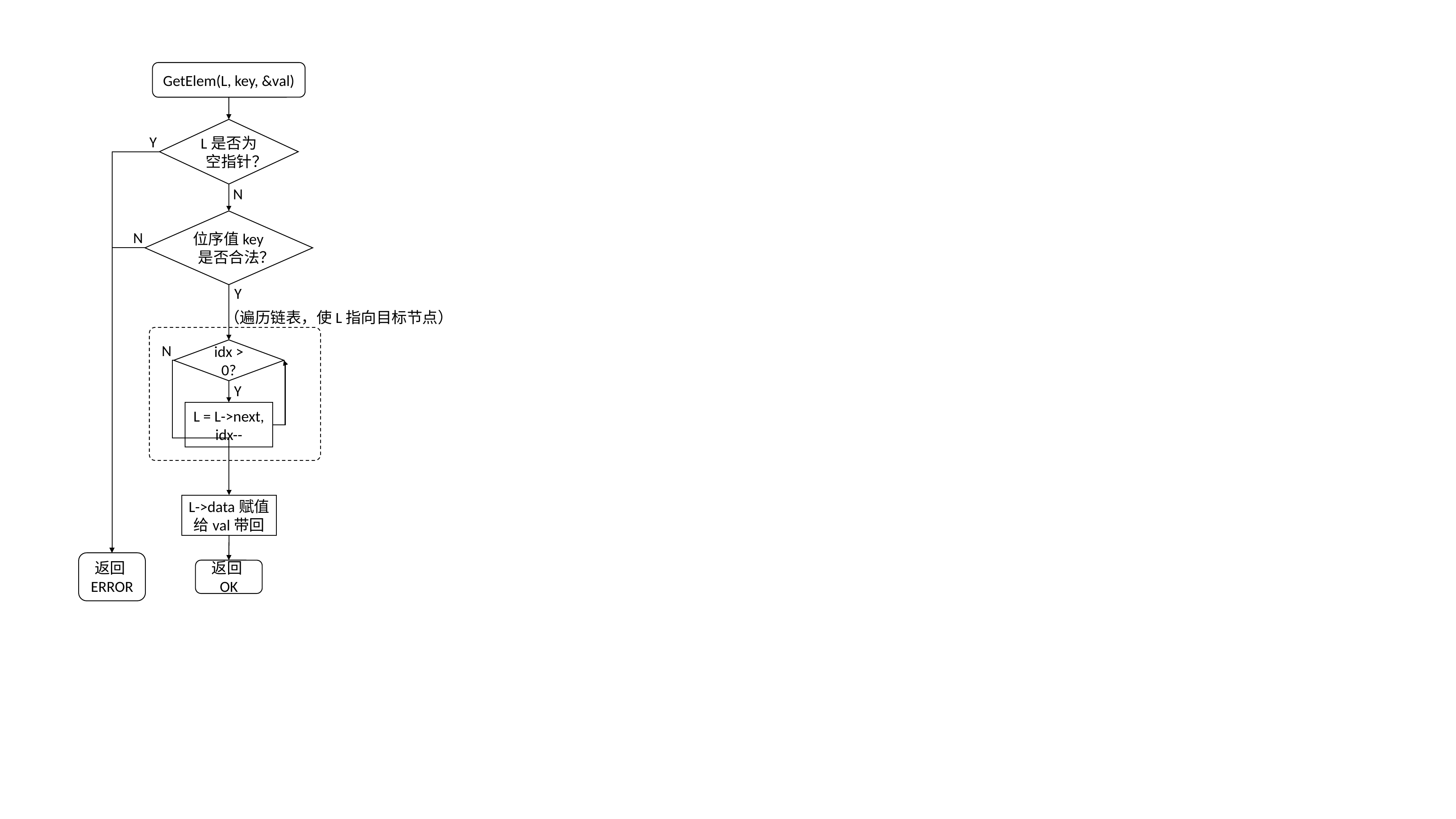

GetElem(L, key, &val)
L是否为空指针？
Y
N
位序值key是否合法？
N
Y
（遍历链表，使L指向目标节点）

N
idx > 0?
Y
L = L->next,
idx--
L->data赋值给val带回
返回ERROR
返回OK